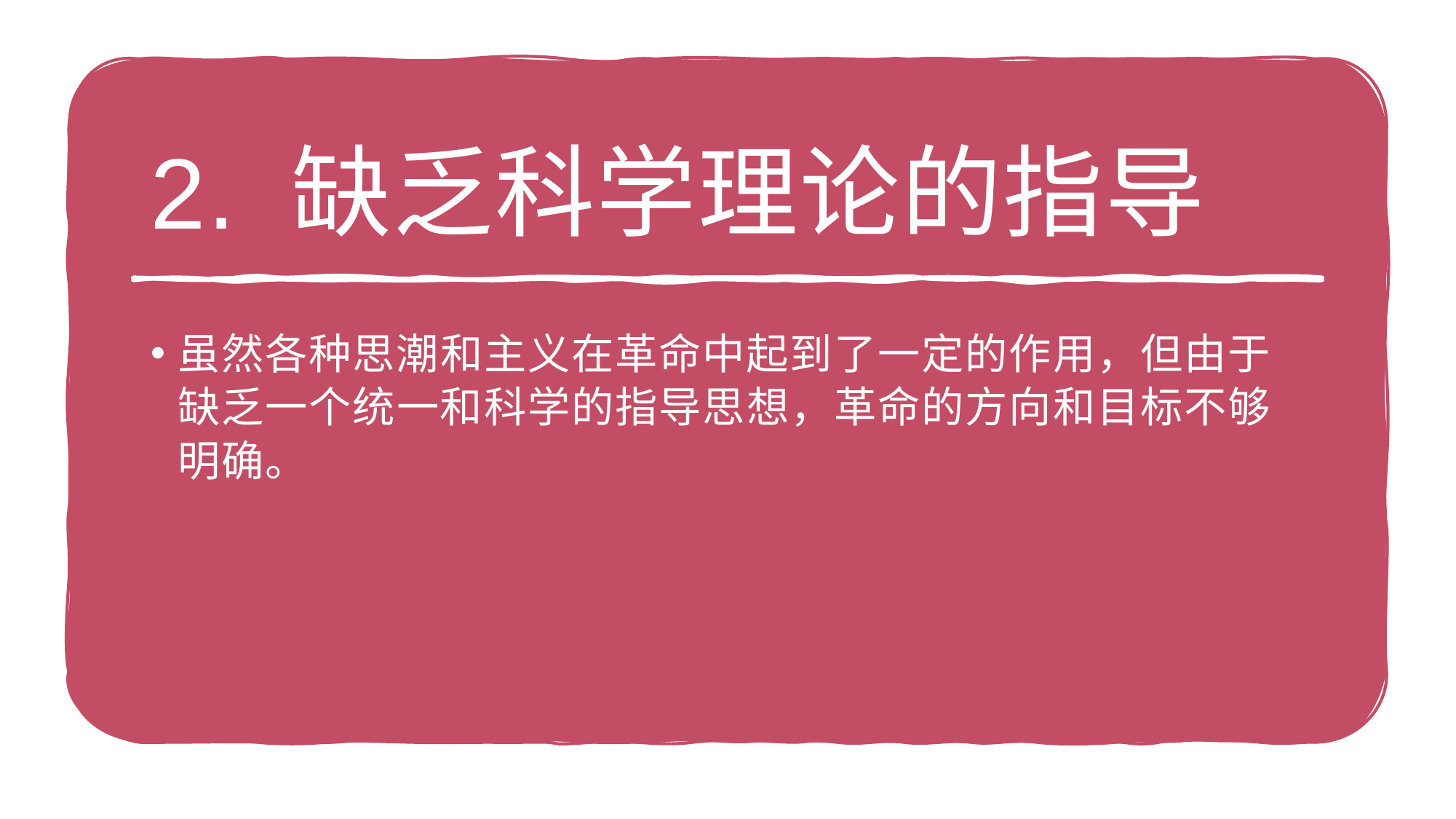

# 2. 缺乏科学理论的指导

虽然各种思潮和主义在革命中起到了一定的作用，但由于缺乏一个统一和科学的指导思想，革命的方向和目标不够明确。